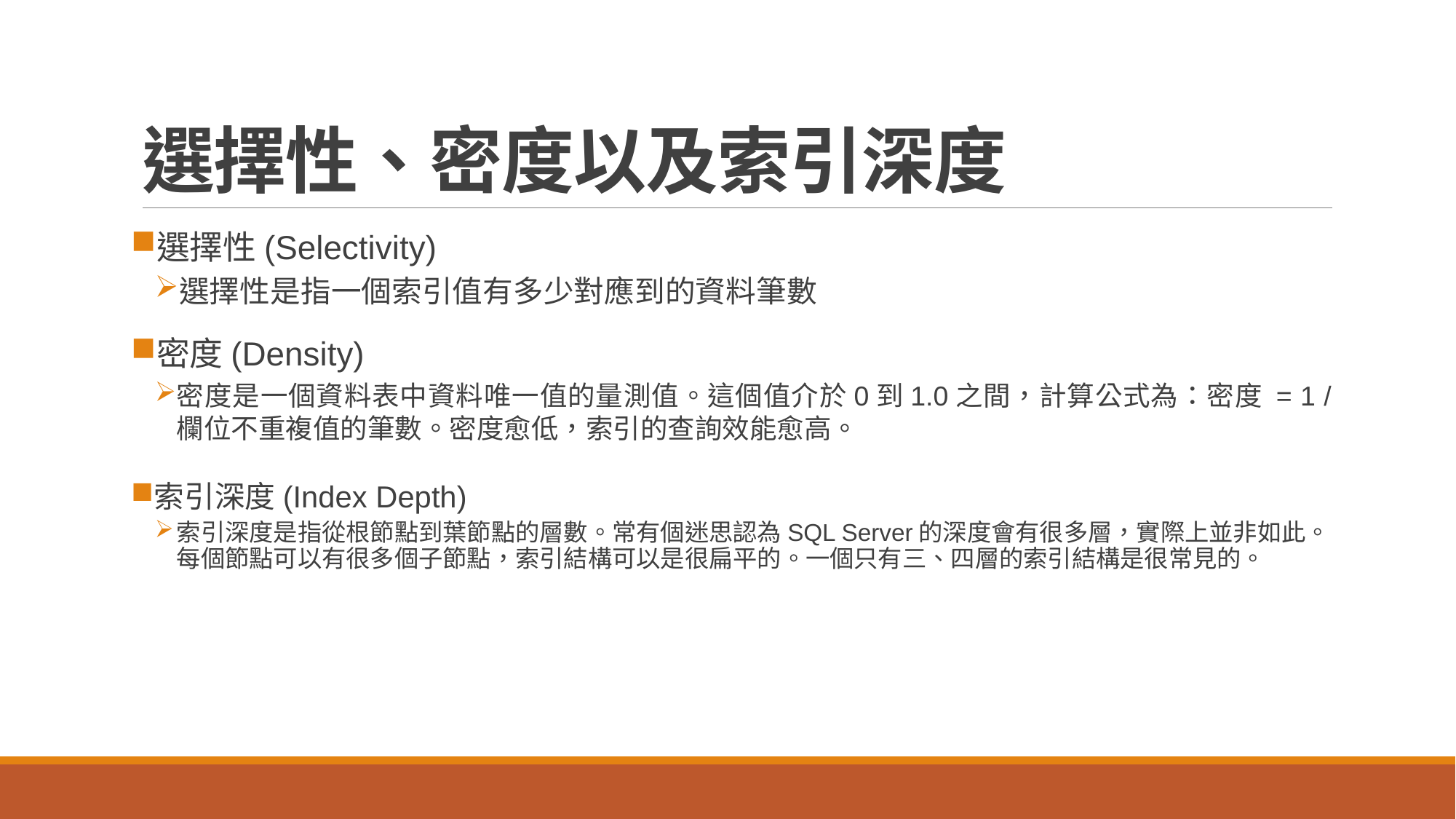

# 選擇性、密度以及索引深度
選擇性(Selectivity)
選擇性是指一個索引值有多少對應到的資料筆數
密度(Density)
密度是一個資料表中資料唯一值的量測值。這個值介於0到1.0之間，計算公式為：密度 = 1 / 欄位不重複值的筆數。密度愈低，索引的查詢效能愈高。
索引深度(Index Depth)
索引深度是指從根節點到葉節點的層數。常有個迷思認為SQL Server的深度會有很多層，實際上並非如此。每個節點可以有很多個子節點，索引結構可以是很扁平的。一個只有三、四層的索引結構是很常見的。